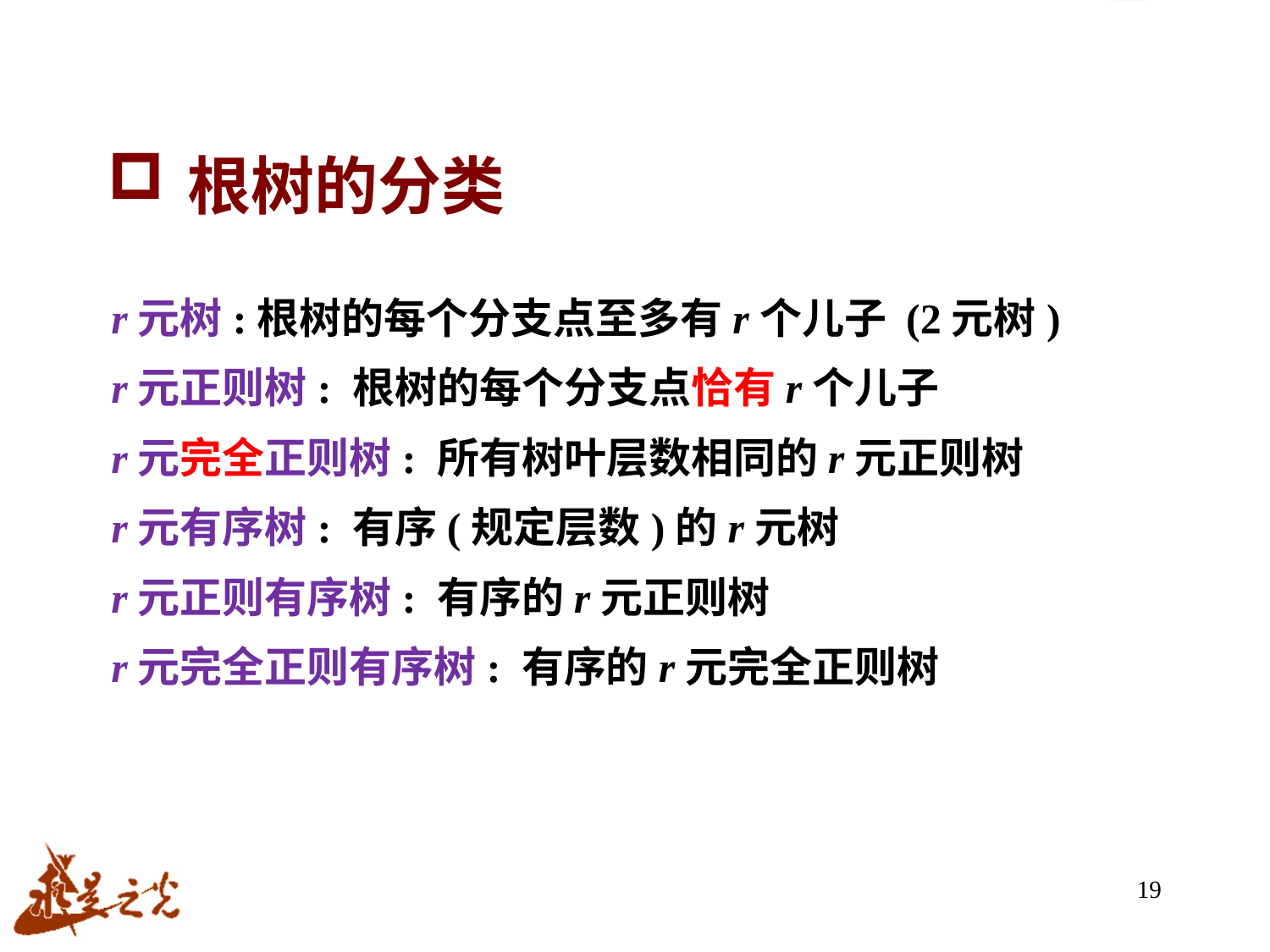

# 根树的分类
r元树:根树的每个分支点至多有r个儿子 (2元树)
r元正则树: 根树的每个分支点恰有r个儿子
r元完全正则树: 所有树叶层数相同的r元正则树
r元有序树: 有序(规定层数)的r元树
r元正则有序树: 有序的r元正则树
r元完全正则有序树: 有序的r元完全正则树

19